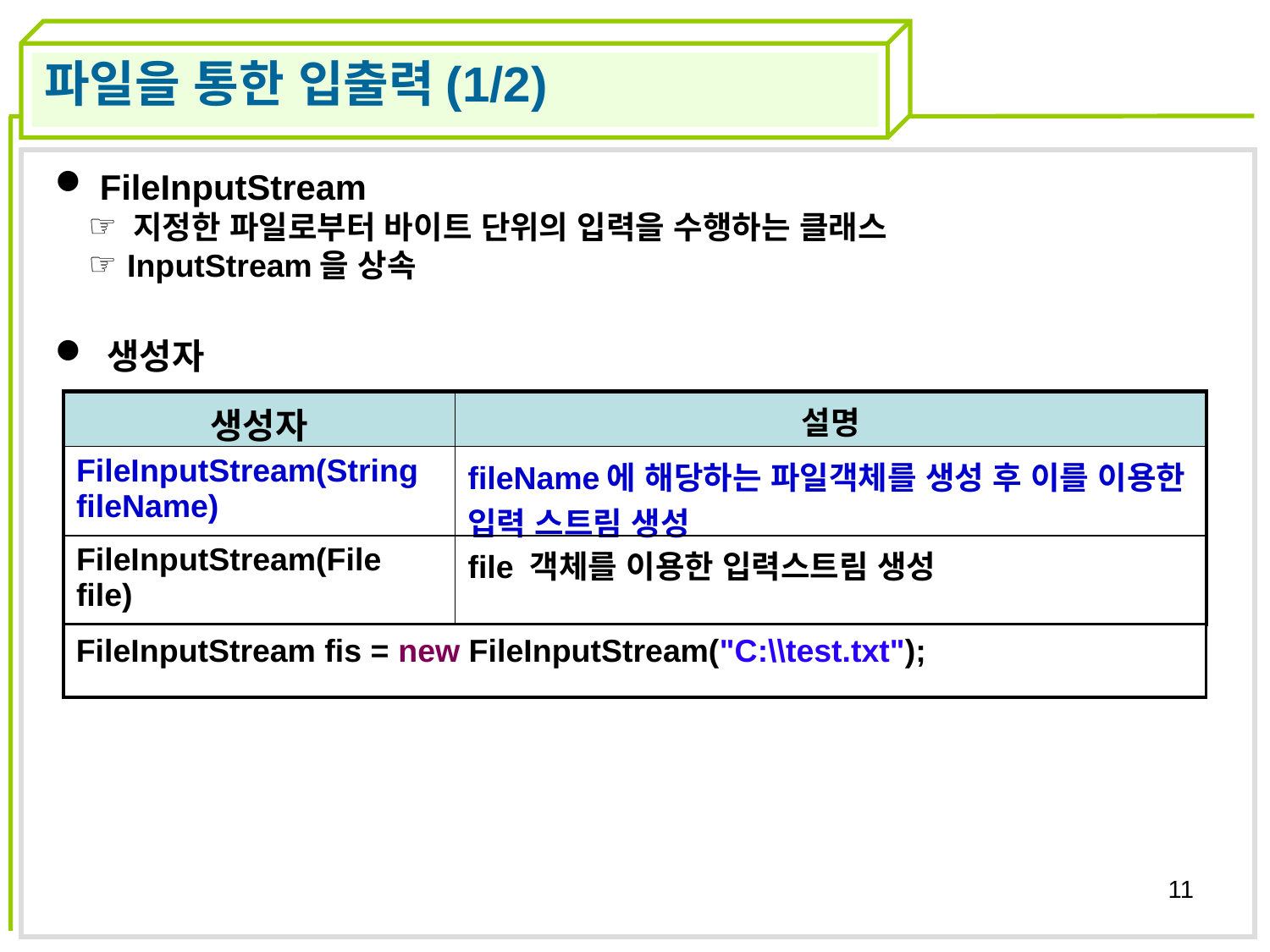

파일을 통한 입출력(1/2)
 FileInputStream
 지정한 파일로부터 바이트 단위의 입력을 수행하는 클래스
 InputStream을 상속
 생성자
| 생성자 | 설명 |
| --- | --- |
| FileInputStream(String fileName) | fileName에 해당하는 파일객체를 생성 후 이를 이용한 입력 스트림 생성 |
| FileInputStream(File file) | file 객체를 이용한 입력스트림 생성 |
FileInputStream fis = new FileInputStream("C:\\test.txt");
11